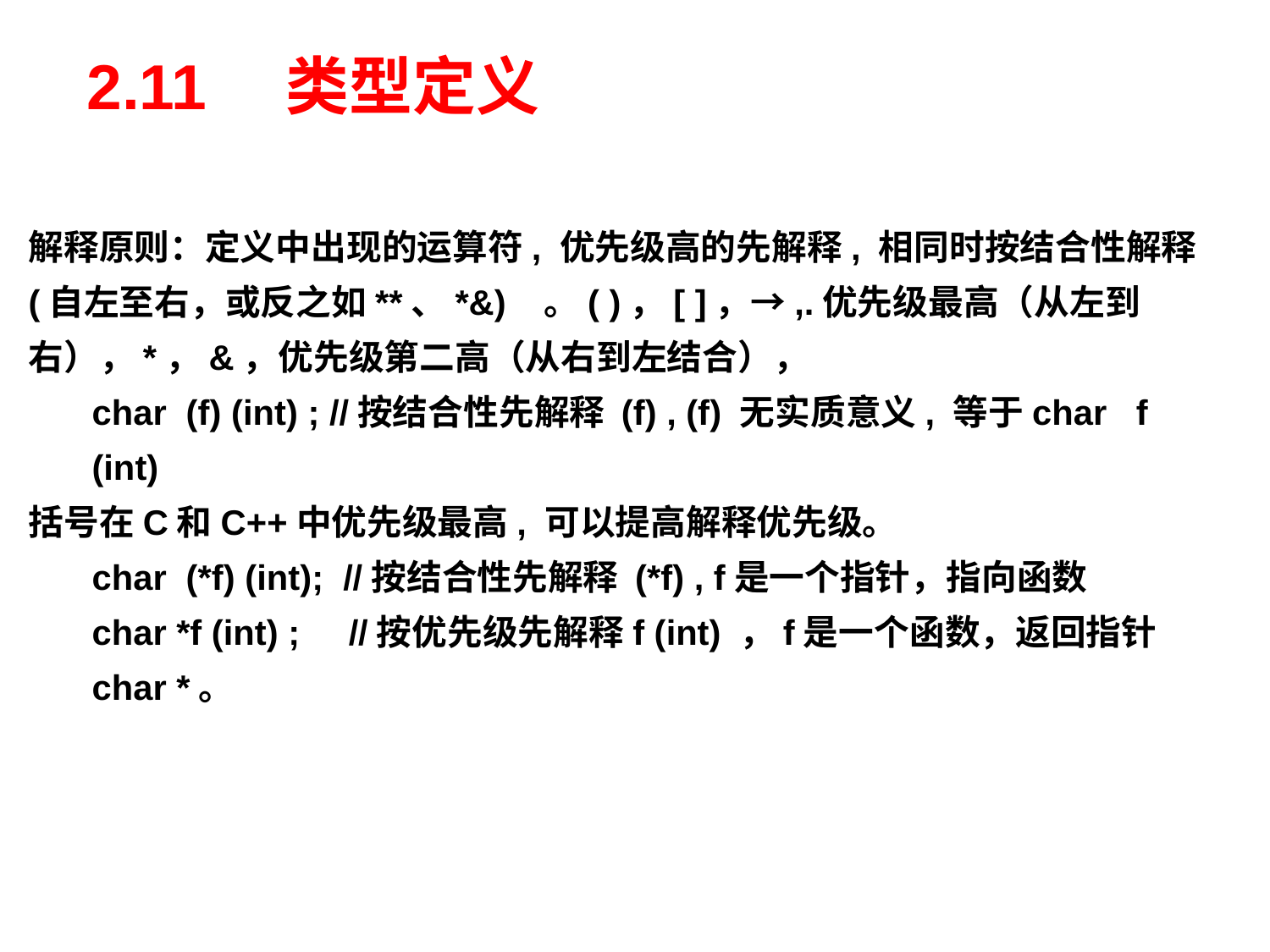

# 2.11　类型定义
解释原则：定义中出现的运算符, 优先级高的先解释, 相同时按结合性解释 (自左至右，或反之如**、*&)   。( )，[ ]，→,.优先级最高（从左到右），*，&，优先级第二高（从右到左结合），
char  (f) (int) ; //按结合性先解释 (f) , (f) 无实质意义, 等于char   f (int)
括号在C和C++中优先级最高, 可以提高解释优先级。
char  (*f) (int);  //按结合性先解释 (*f) , f是一个指针，指向函数
char *f (int) ;     //按优先级先解释f (int) ，f是一个函数，返回指针char *。